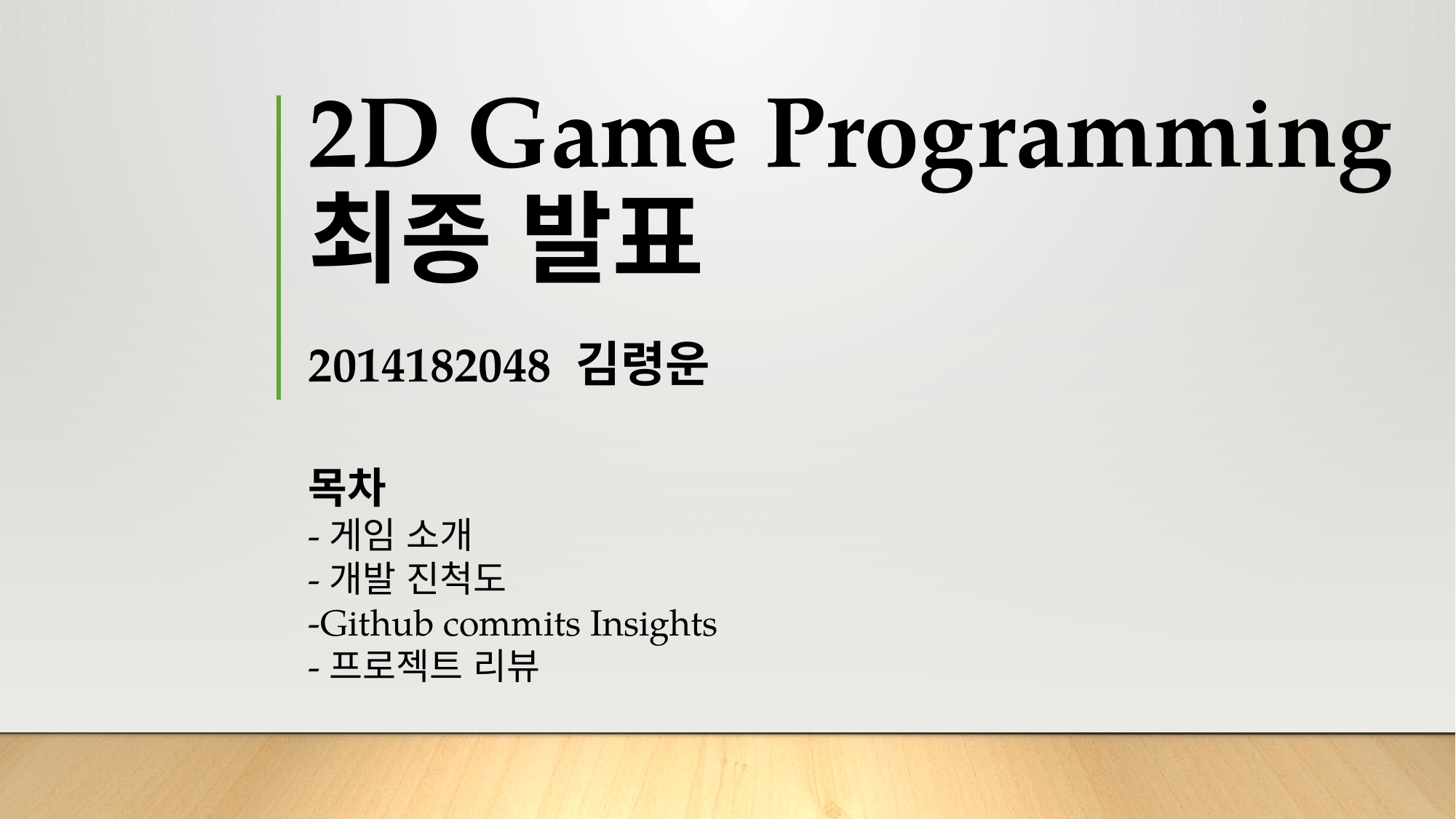

# 2D Game Programming 최종 발표
2014182048 김령운
목차
-게임 소개
-개발 진척도
-Github commits Insights
-프로젝트 리뷰